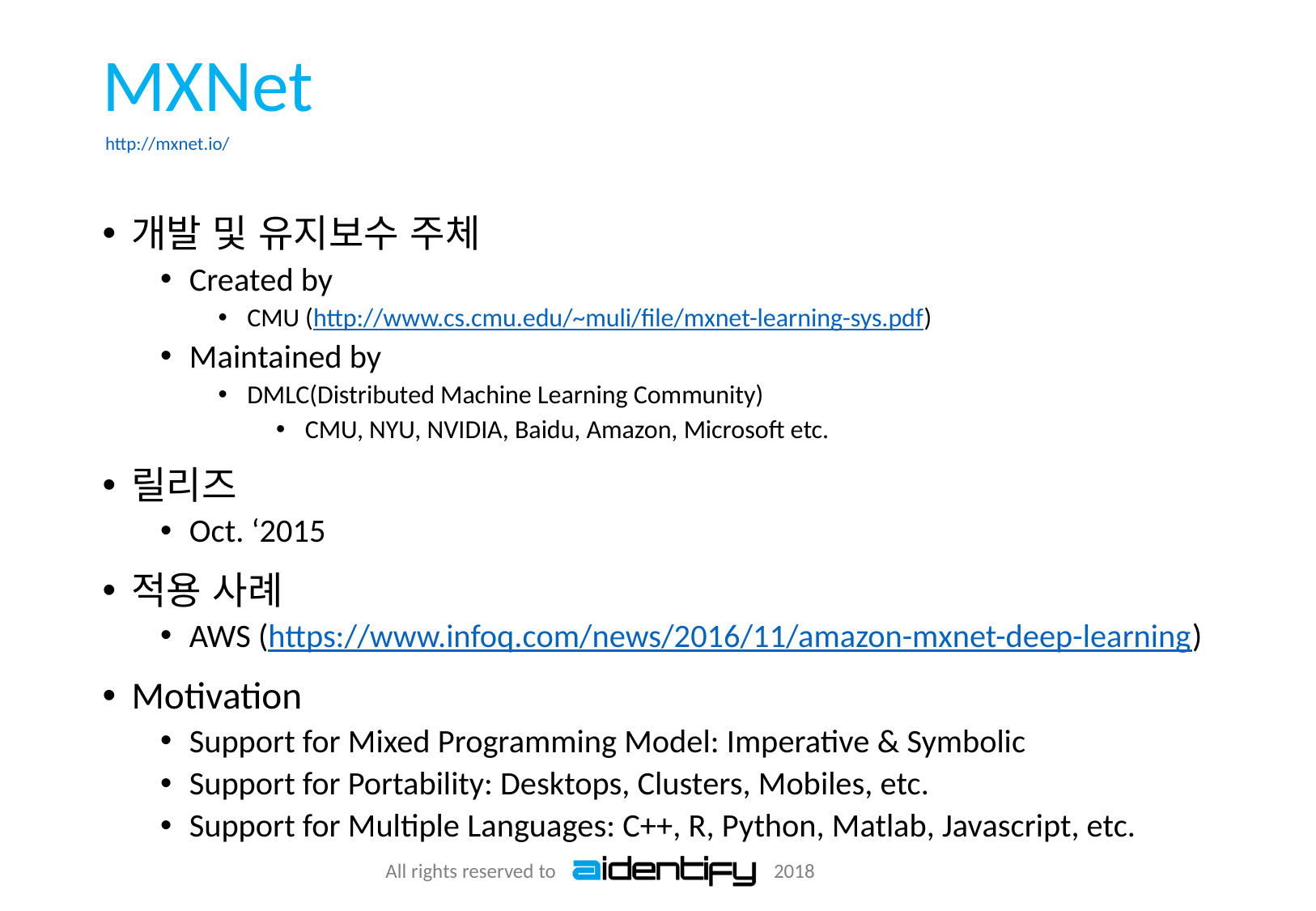

# MXNet
http://mxnet.io/
개발 및 유지보수 주체
Created by
CMU (http://www.cs.cmu.edu/~muli/file/mxnet-learning-sys.pdf)
Maintained by
DMLC(Distributed Machine Learning Community)
CMU, NYU, NVIDIA, Baidu, Amazon, Microsoft etc.
릴리즈
Oct. ‘2015
적용 사례
AWS (https://www.infoq.com/news/2016/11/amazon-mxnet-deep-learning)
Motivation
Support for Mixed Programming Model: Imperative & Symbolic
Support for Portability: Desktops, Clusters, Mobiles, etc.
Support for Multiple Languages: C++, R, Python, Matlab, Javascript, etc.